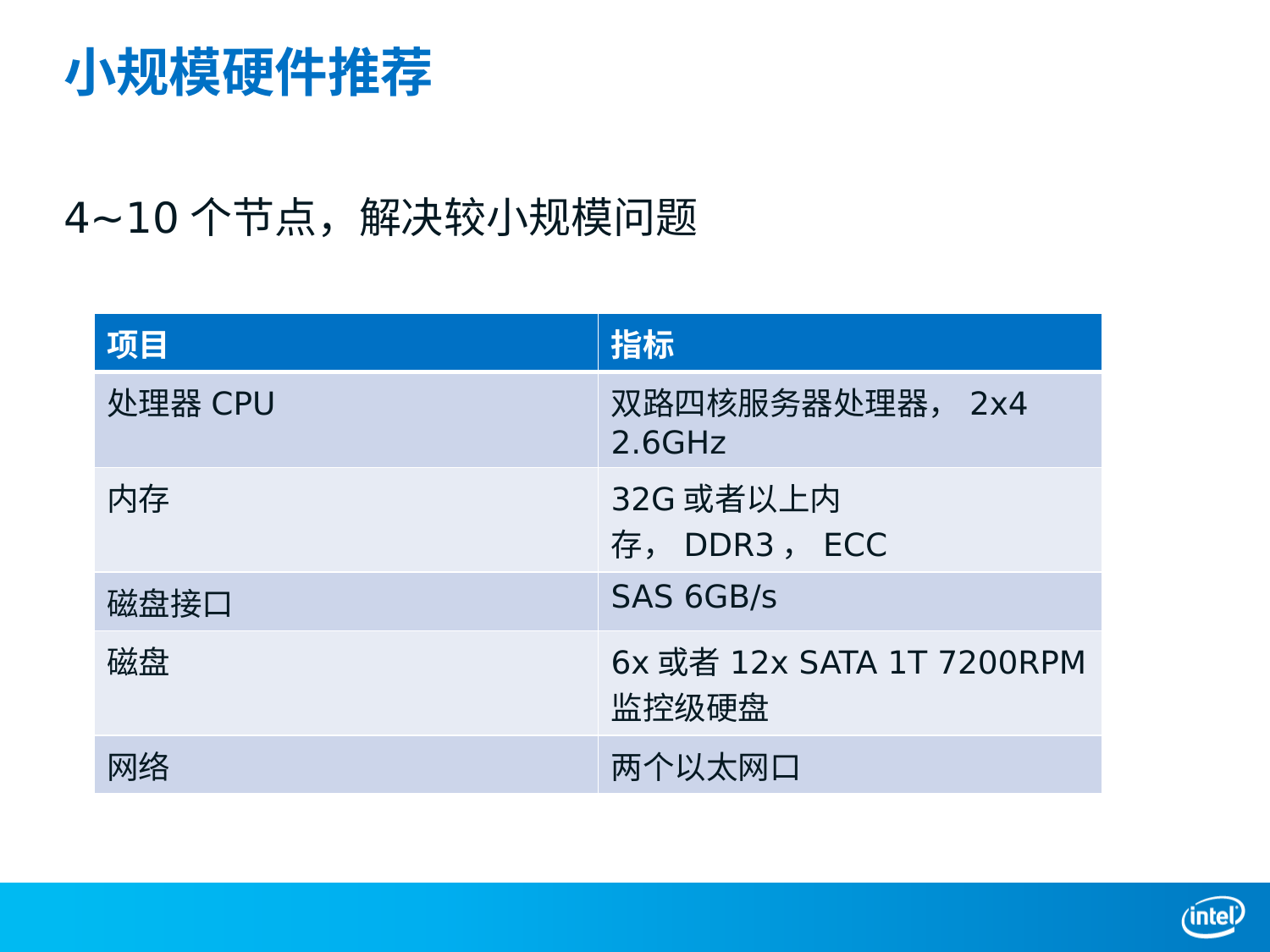

# 小规模硬件推荐
4~10个节点，解决较小规模问题
| 项目 | 指标 |
| --- | --- |
| 处理器CPU | 双路四核服务器处理器，2x4 2.6GHz |
| 内存 | 32G或者以上内存，DDR3，ECC |
| 磁盘接口 | SAS 6GB/s |
| 磁盘 | 6x或者12x SATA 1T 7200RPM监控级硬盘 |
| 网络 | 两个以太网口 |